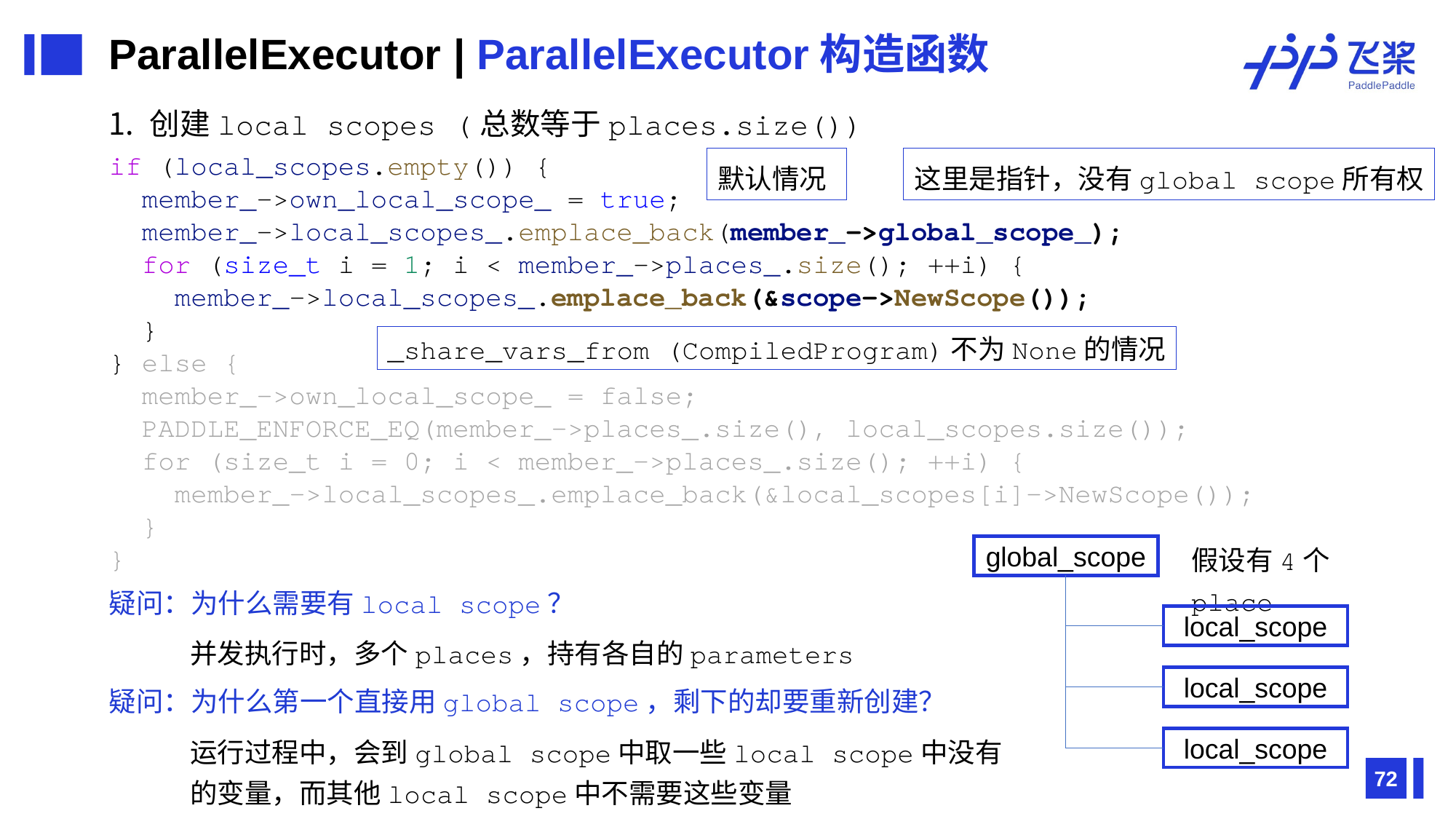

ParallelExecutor | ParallelExecutor构造函数
创建local scopes (总数等于places.size())
if (local_scopes.empty()) {
  member_->own_local_scope_ = true;
  member_->local_scopes_.emplace_back(member_->global_scope_);
  for (size_t i = 1; i < member_->places_.size(); ++i) {
    member_->local_scopes_.emplace_back(&scope->NewScope());
  }
} else {
  member_->own_local_scope_ = false;
  PADDLE_ENFORCE_EQ(member_->places_.size(), local_scopes.size());
  for (size_t i = 0; i < member_->places_.size(); ++i) {
    member_->local_scopes_.emplace_back(&local_scopes[i]->NewScope());
  }
}
默认情况
这里是指针，没有global scope所有权
_share_vars_from (CompiledProgram)不为None的情况
假设有4个place
global_scope
疑问：为什么需要有local scope？
local_scope
并发执行时，多个places，持有各自的parameters
local_scope
疑问：为什么第一个直接用global scope，剩下的却要重新创建？
运行过程中，会到global scope中取一些local scope中没有的变量，而其他local scope中不需要这些变量
local_scope
72